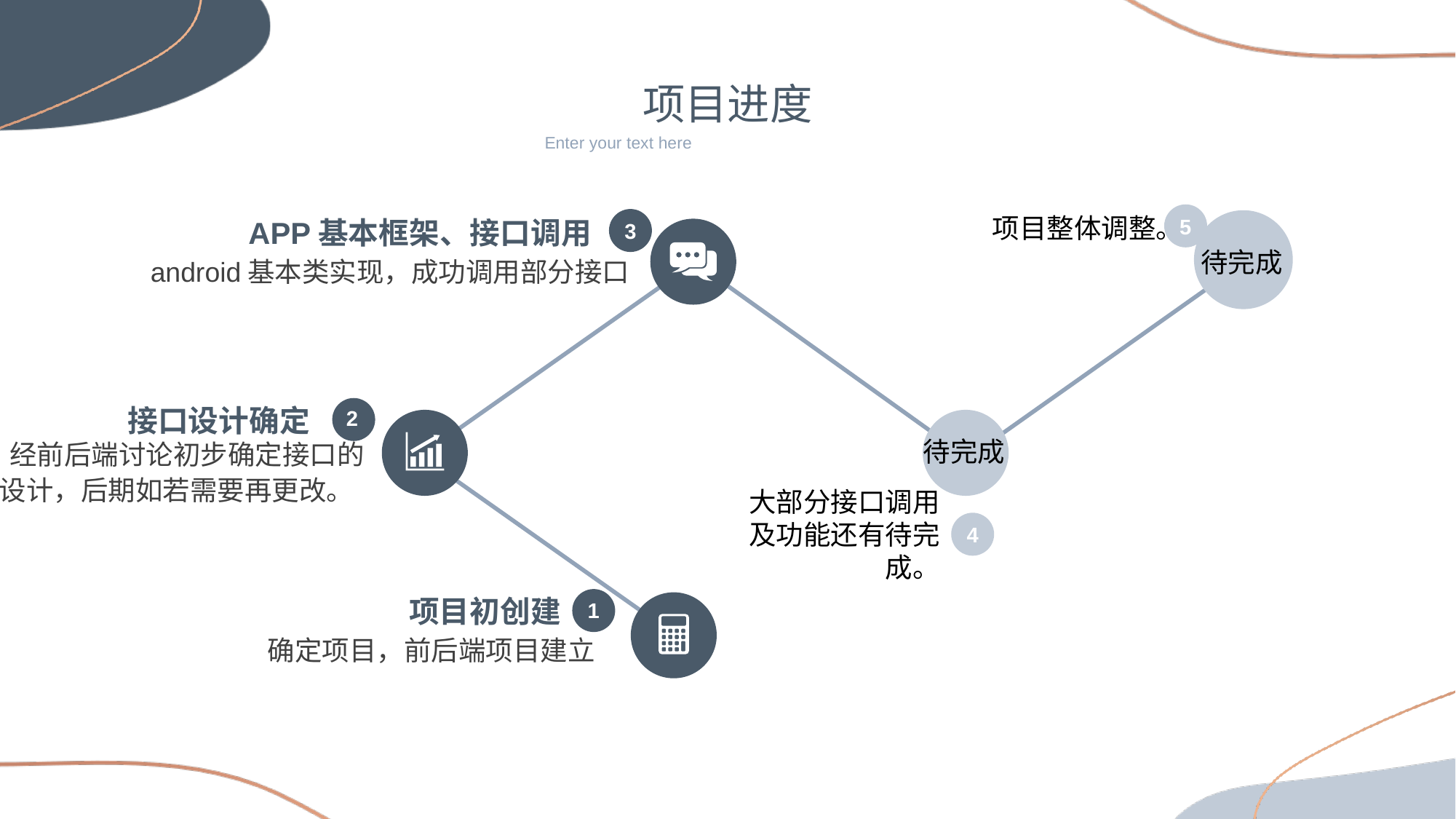

项目进度
Enter your text here

项目整体调整。
5
APP基本框架、接口调用
android基本类实现，成功调用部分接口

3

待完成

接口设计确定
经前后端讨论初步确定接口的设计，后期如若需要再更改。

2

待完成

大部分接口调用及功能还有待完成。

4
项目初创建

1
确定项目，前后端项目建立

PPT模板 http://www.1ppt.com/moban/